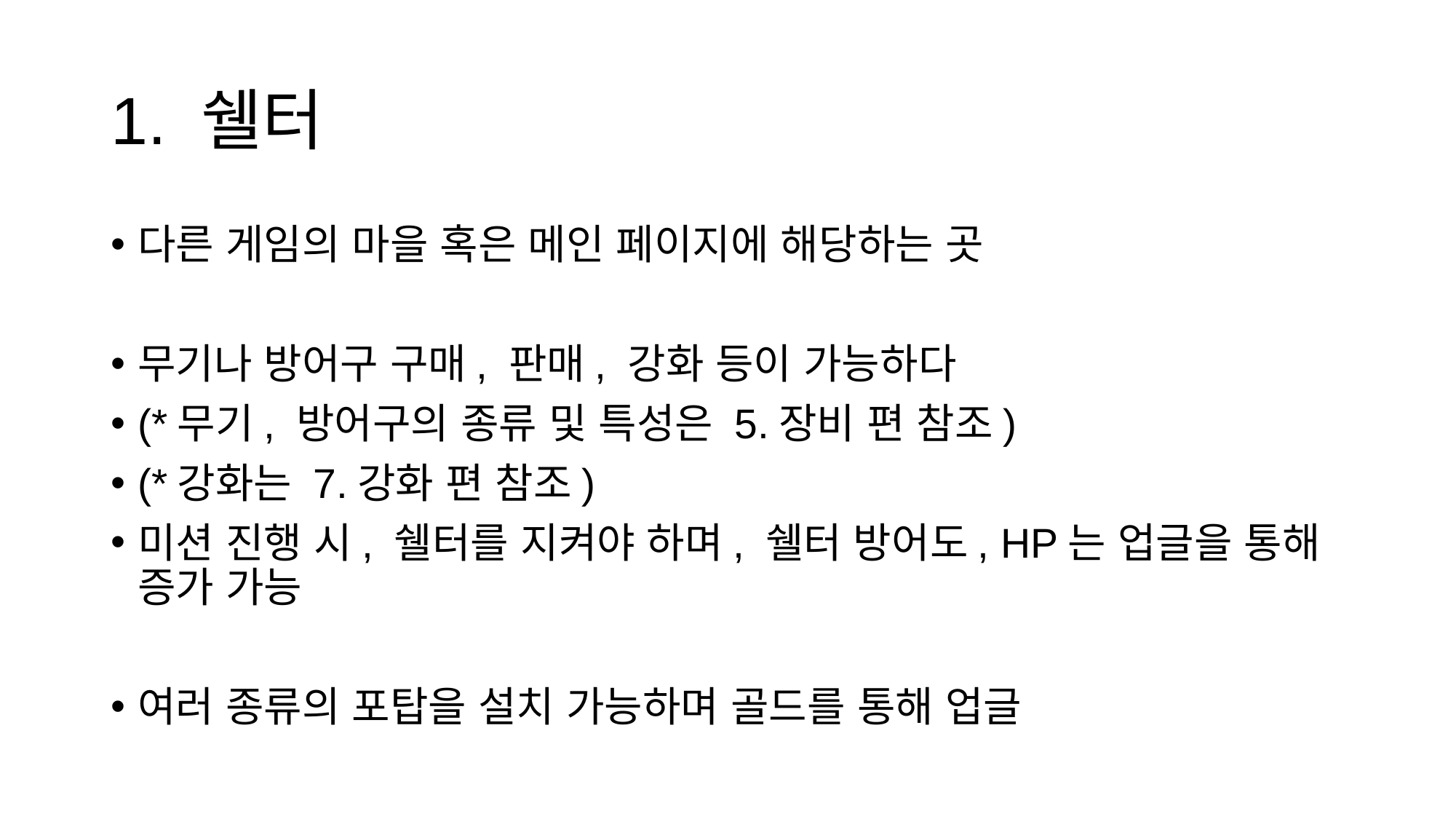

# 1. 쉘터
다른 게임의 마을 혹은 메인 페이지에 해당하는 곳

무기나 방어구 구매, 판매, 강화 등이 가능하다
(*무기, 방어구의 종류 및 특성은 5.장비 편 참조)
(*강화는 7.강화 편 참조)
미션 진행 시, 쉘터를 지켜야 하며, 쉘터 방어도, HP는 업글을 통해 증가 가능

여러 종류의 포탑을 설치 가능하며 골드를 통해 업글